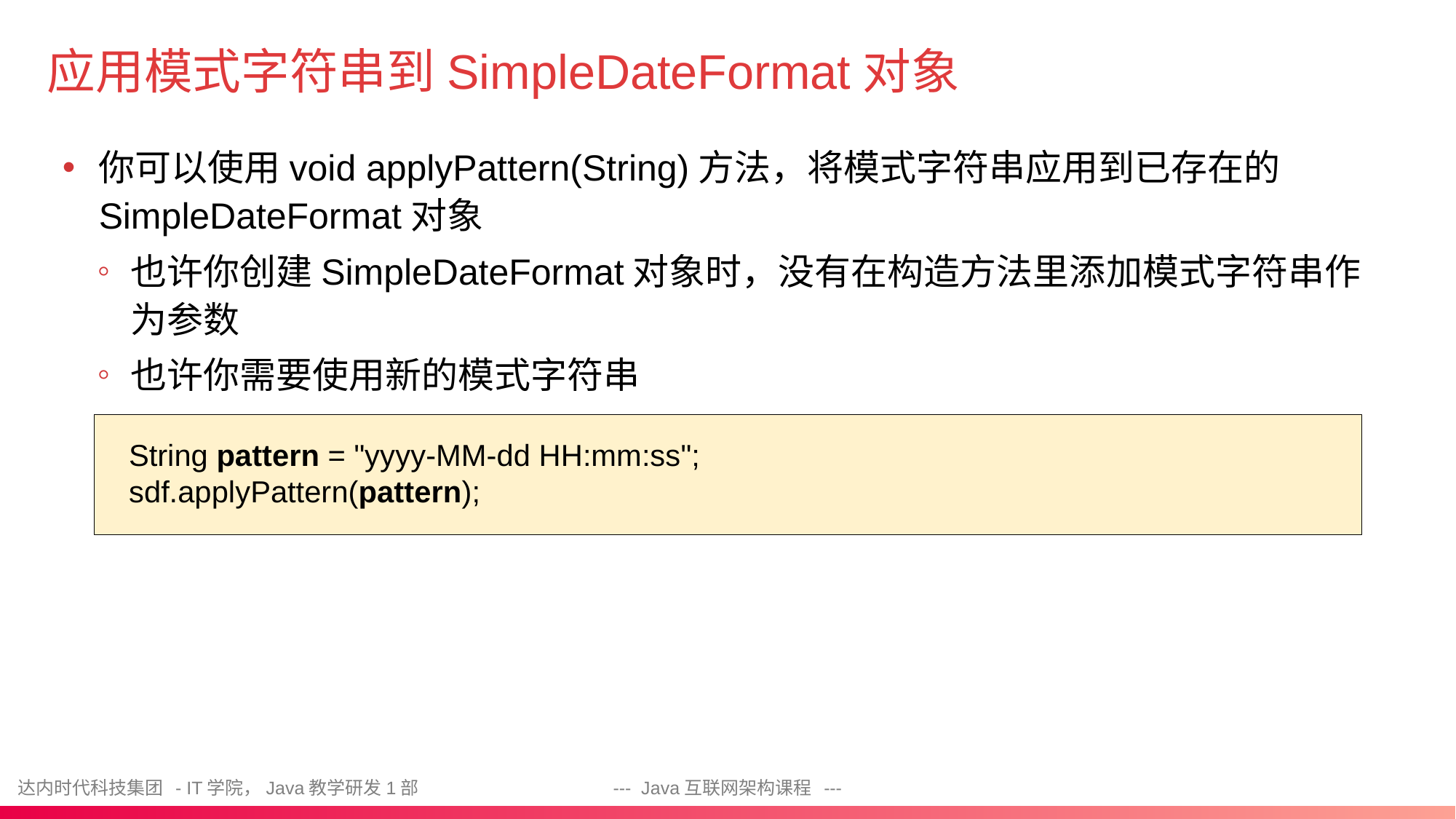

# 应用模式字符串到SimpleDateFormat对象
你可以使用void applyPattern(String)方法，将模式字符串应用到已存在的SimpleDateFormat对象
也许你创建SimpleDateFormat对象时，没有在构造方法里添加模式字符串作为参数
也许你需要使用新的模式字符串
String pattern = "yyyy-MM-dd HH:mm:ss";
sdf.applyPattern(pattern);